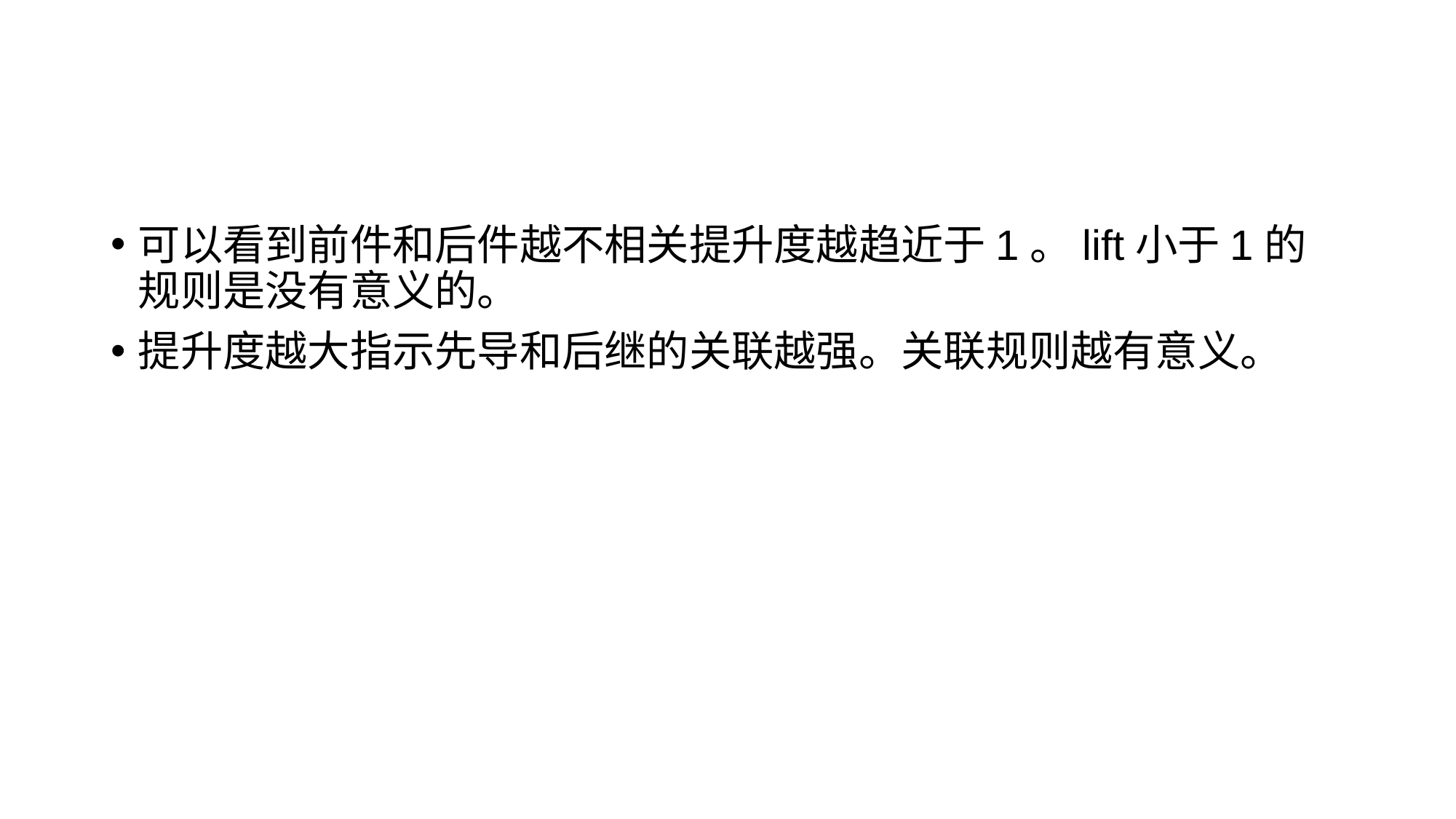

#
可以看到前件和后件越不相关提升度越趋近于1。lift小于1的规则是没有意义的。
提升度越大指示先导和后继的关联越强。关联规则越有意义。